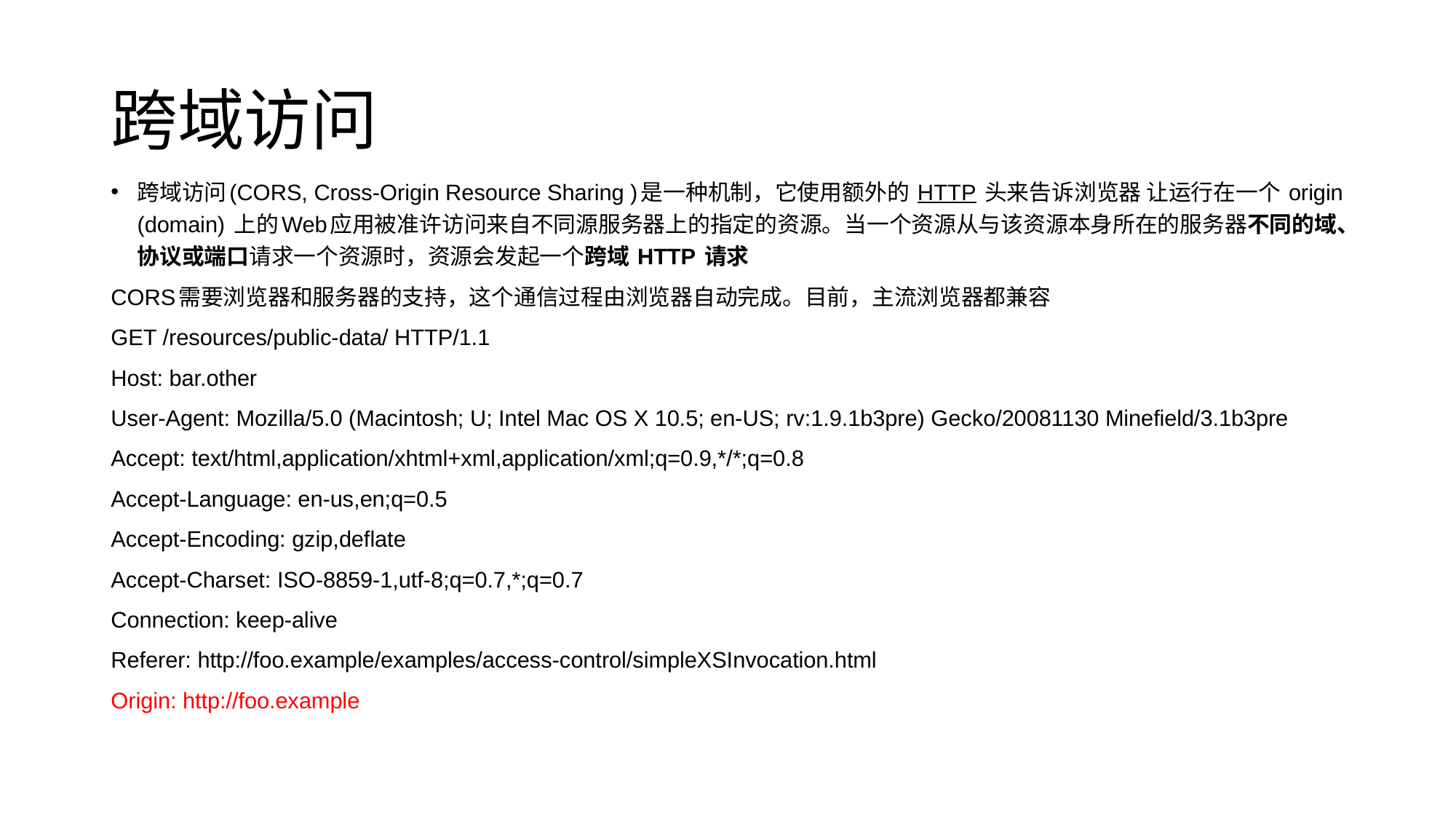

# 跨域访问
跨域访问(CORS, Cross-Origin Resource Sharing )是一种机制，它使用额外的 HTTP 头来告诉浏览器 让运行在一个 origin (domain) 上的Web应用被准许访问来自不同源服务器上的指定的资源。当一个资源从与该资源本身所在的服务器不同的域、协议或端口请求一个资源时，资源会发起一个跨域 HTTP 请求
CORS需要浏览器和服务器的支持，这个通信过程由浏览器自动完成。目前，主流浏览器都兼容
GET /resources/public-data/ HTTP/1.1
Host: bar.other
User-Agent: Mozilla/5.0 (Macintosh; U; Intel Mac OS X 10.5; en-US; rv:1.9.1b3pre) Gecko/20081130 Minefield/3.1b3pre
Accept: text/html,application/xhtml+xml,application/xml;q=0.9,*/*;q=0.8
Accept-Language: en-us,en;q=0.5
Accept-Encoding: gzip,deflate
Accept-Charset: ISO-8859-1,utf-8;q=0.7,*;q=0.7
Connection: keep-alive
Referer: http://foo.example/examples/access-control/simpleXSInvocation.html
Origin: http://foo.example